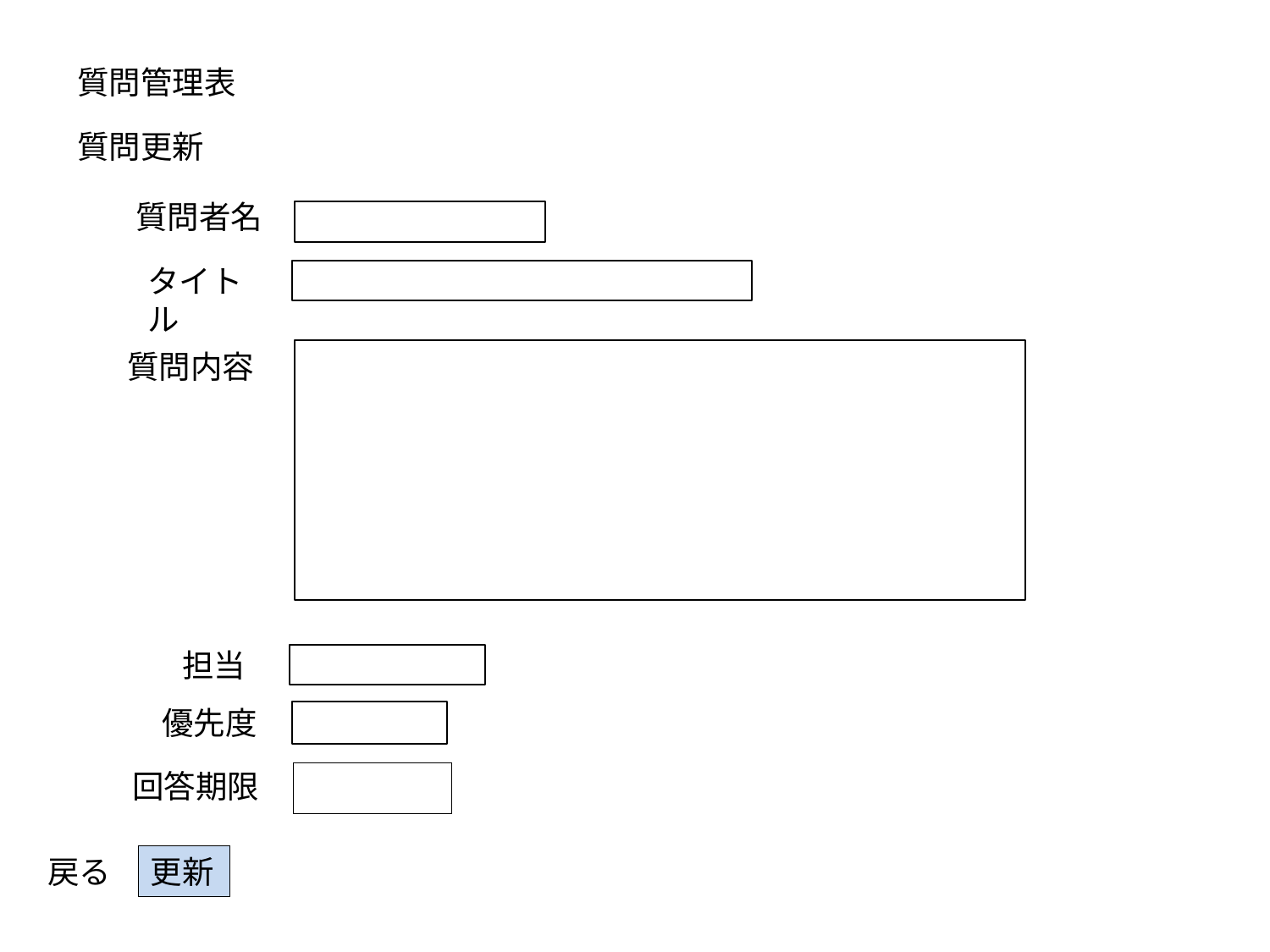

質問管理表
質問更新
質問者名

タイトル

質問内容

担当

優先度

回答期限

更新
戻る